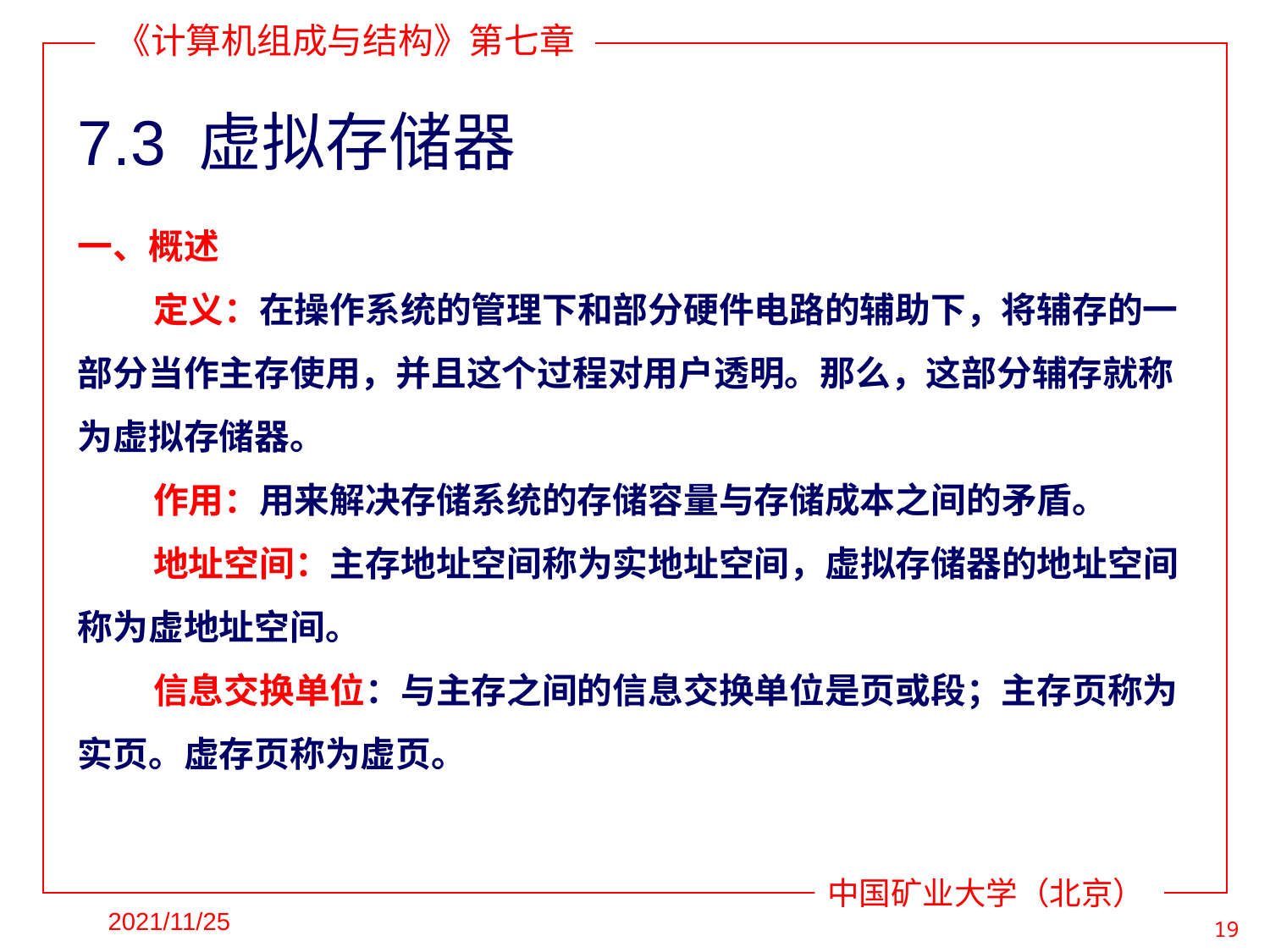

# 7.3 虚拟存储器
一、概述
定义：在操作系统的管理下和部分硬件电路的辅助下，将辅存的一部分当作主存使用，并且这个过程对用户透明。那么，这部分辅存就称为虚拟存储器。
作用：用来解决存储系统的存储容量与存储成本之间的矛盾。
地址空间：主存地址空间称为实地址空间，虚拟存储器的地址空间称为虚地址空间。
信息交换单位：与主存之间的信息交换单位是页或段；主存页称为实页。虚存页称为虚页。
2021/11/25